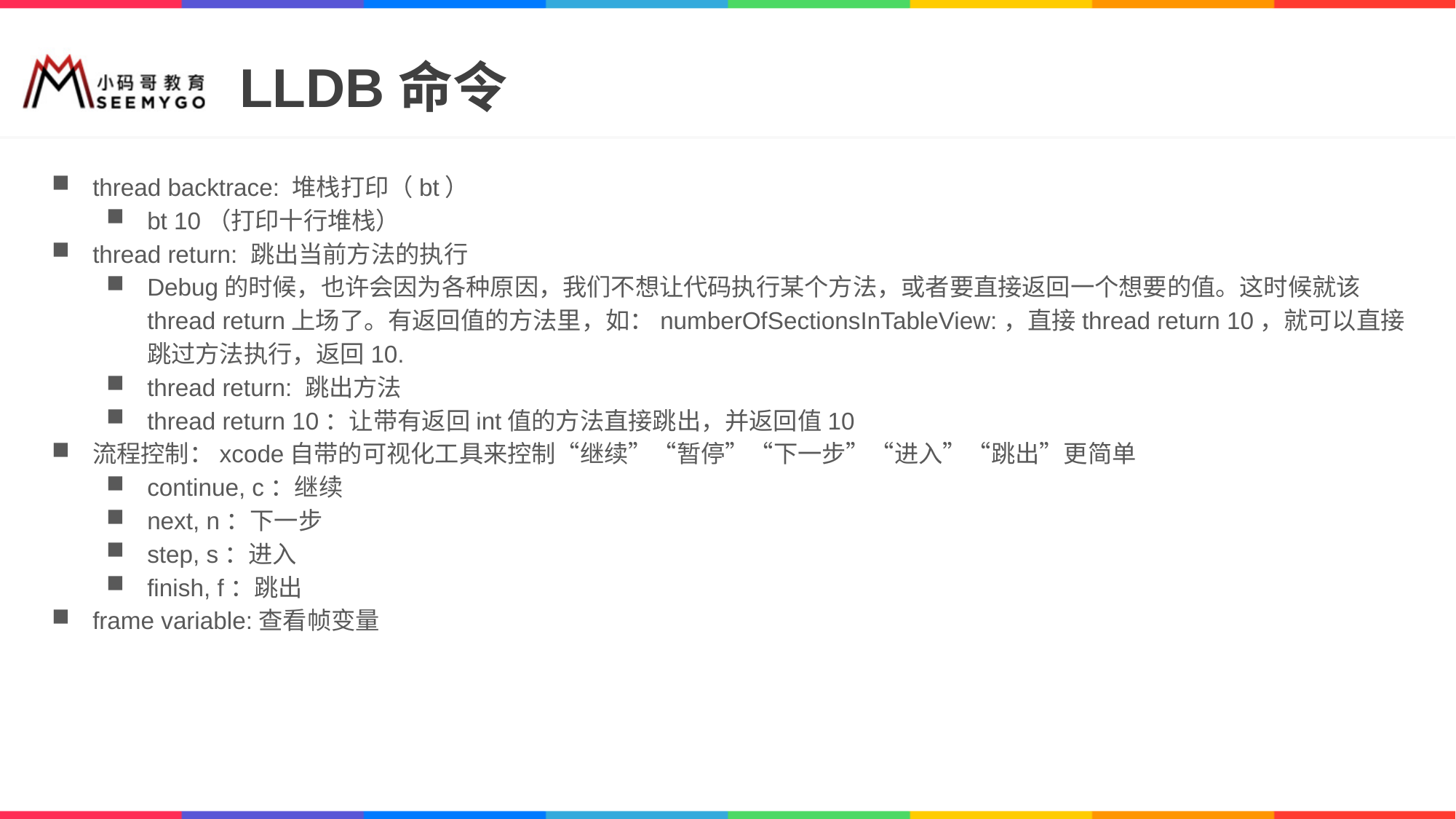

# LLDB命令
thread backtrace: 堆栈打印（bt）
bt 10（打印十行堆栈）
thread return: 跳出当前方法的执行
Debug的时候，也许会因为各种原因，我们不想让代码执行某个方法，或者要直接返回一个想要的值。这时候就该thread return上场了。有返回值的方法里，如：numberOfSectionsInTableView:，直接thread return 10，就可以直接跳过方法执行，返回10.
thread return: 跳出方法
thread return 10：让带有返回int值的方法直接跳出，并返回值10
流程控制：xcode自带的可视化工具来控制“继续”“暂停”“下一步”“进入”“跳出”更简单
continue, c：继续
next, n：下一步
step, s：进入
finish, f：跳出
frame variable:查看帧变量